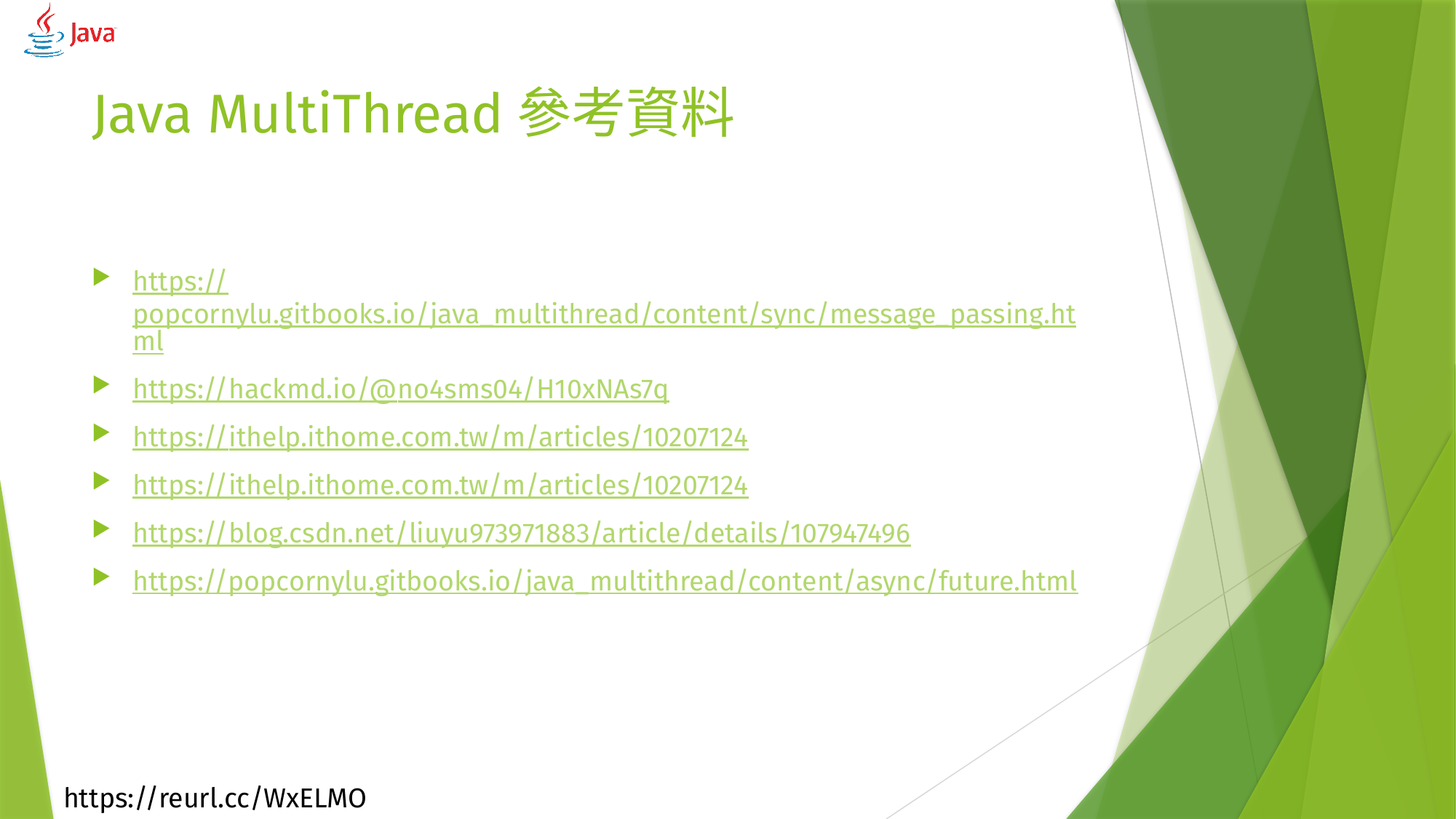

# Java MultiThread參考資料
https://popcornylu.gitbooks.io/java_multithread/content/sync/message_passing.html
https://hackmd.io/@no4sms04/H10xNAs7q
https://ithelp.ithome.com.tw/m/articles/10207124
https://ithelp.ithome.com.tw/m/articles/10207124
https://blog.csdn.net/liuyu973971883/article/details/107947496
https://popcornylu.gitbooks.io/java_multithread/content/async/future.html